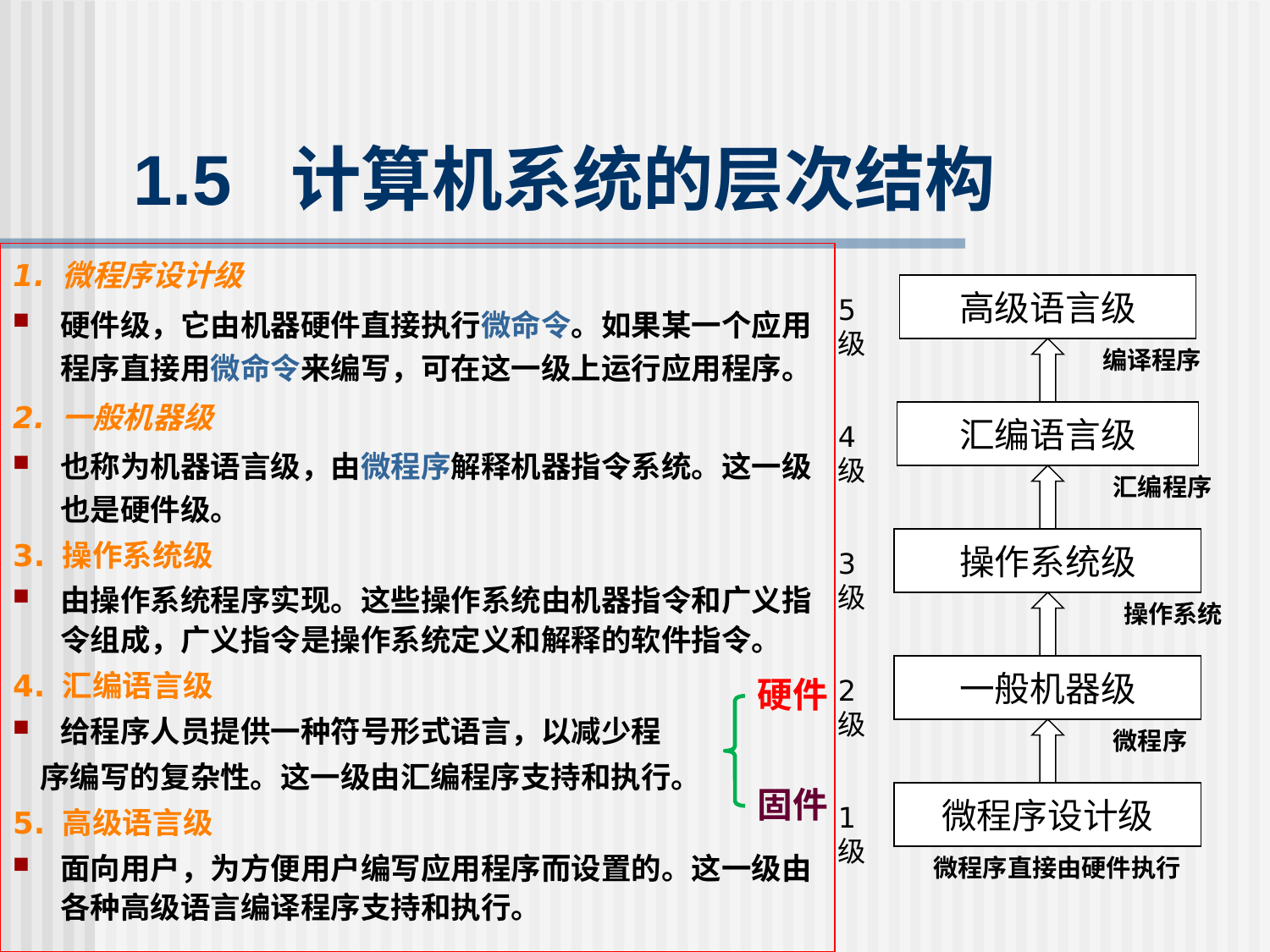

# 1.5 计算机系统的层次结构
1. 微程序设计级
硬件级，它由机器硬件直接执行微命令。如果某一个应用程序直接用微命令来编写，可在这一级上运行应用程序。
2. 一般机器级
也称为机器语言级，由微程序解释机器指令系统。这一级也是硬件级。
3. 操作系统级
由操作系统程序实现。这些操作系统由机器指令和广义指令组成，广义指令是操作系统定义和解释的软件指令。
4. 汇编语言级
给程序人员提供一种符号形式语言，以减少程
   序编写的复杂性。这一级由汇编程序支持和执行。
5. 高级语言级
面向用户，为方便用户编写应用程序而设置的。这一级由各种高级语言编译程序支持和执行。

高级语言级
5级

编译程序
汇编语言级
4级

汇编程序
操作系统级
3级

操作系统
一般机器级
2级

微程序
微程序设计级
1级
微程序直接由硬件执行
硬件

固件
21